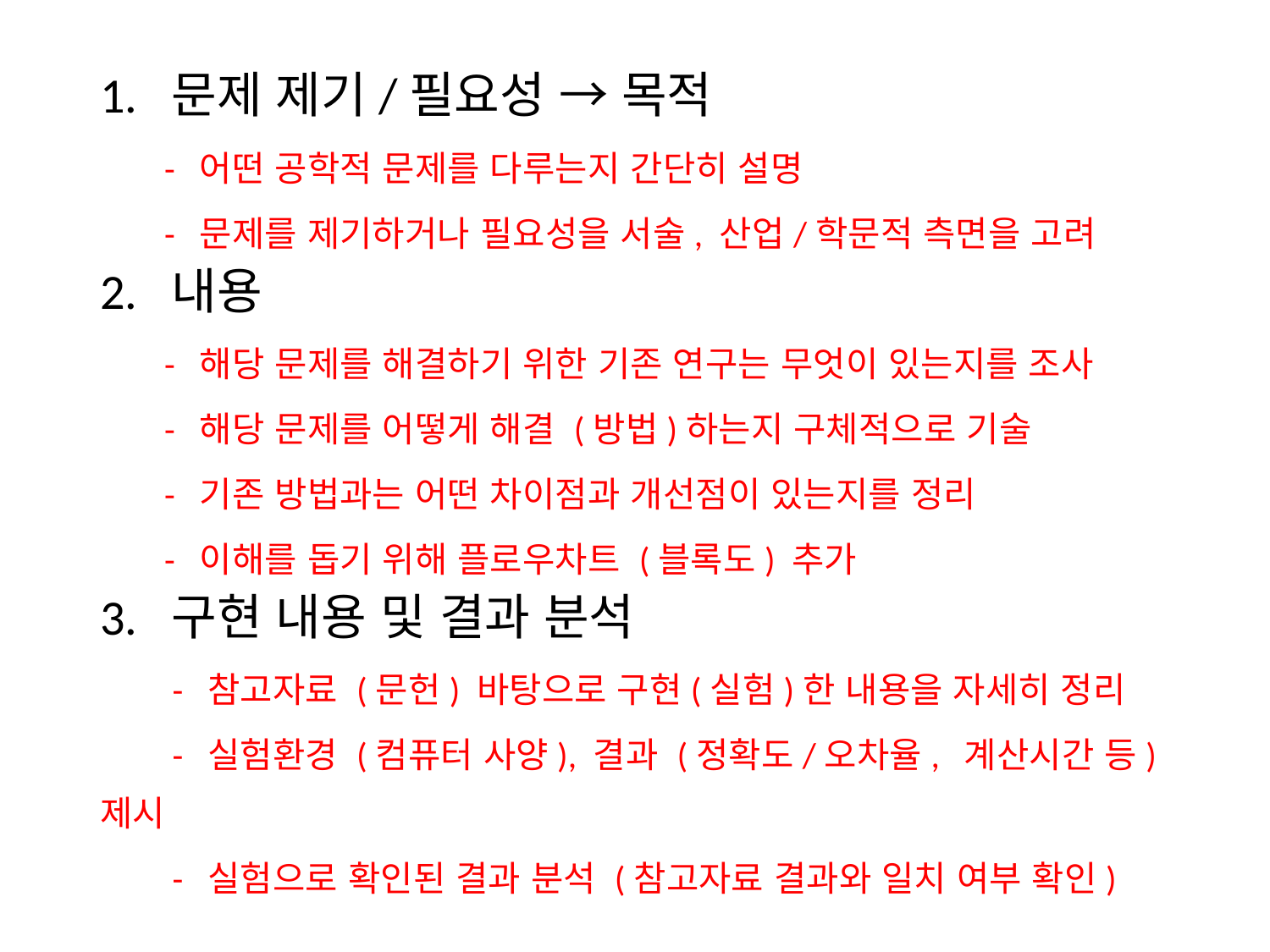

1.  문제 제기/필요성 → 목적
        -  어떤 공학적 문제를 다루는지 간단히 설명
        -  문제를 제기하거나 필요성을 서술, 산업/학문적 측면을 고려
2.  내용
        -  해당 문제를 해결하기 위한 기존 연구는 무엇이 있는지를 조사
        -  해당 문제를 어떻게 해결 (방법)하는지 구체적으로 기술
        -  기존 방법과는 어떤 차이점과 개선점이 있는지를 정리
        -  이해를 돕기 위해 플로우차트 (블록도) 추가
3.  구현 내용 및 결과 분석
         -  참고자료 (문헌) 바탕으로 구현(실험)한 내용을 자세히 정리
         -  실험환경 (컴퓨터 사양), 결과 (정확도/오차율,  계산시간 등) 제시
         -  실험으로 확인된 결과 분석 (참고자료 결과와 일치 여부 확인)